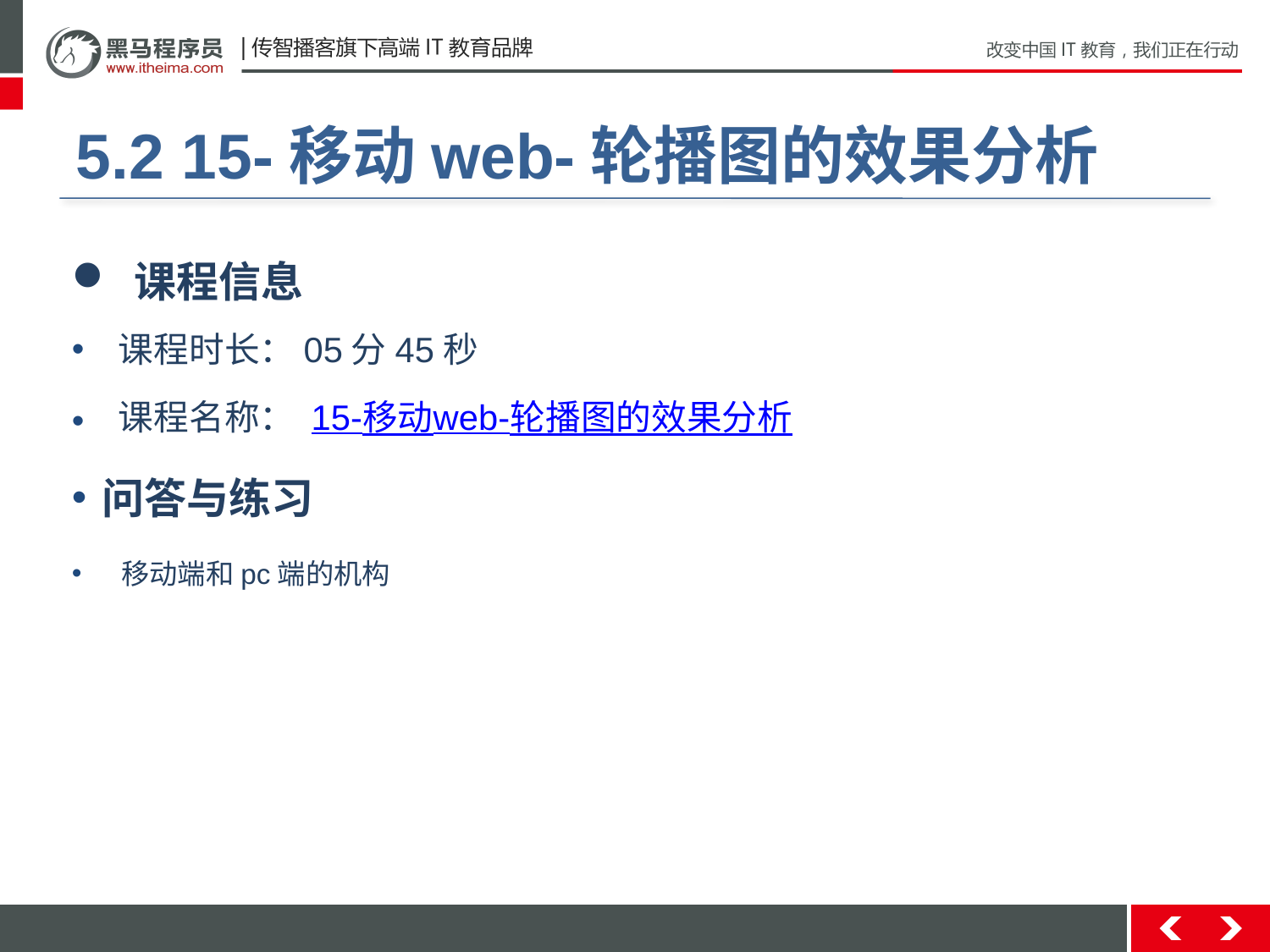

#
5.2 15-移动web-轮播图的效果分析
 课程信息
 课程时长：05分45秒
 课程名称： 15-移动web-轮播图的效果分析
问答与练习
  移动端和pc端的机构